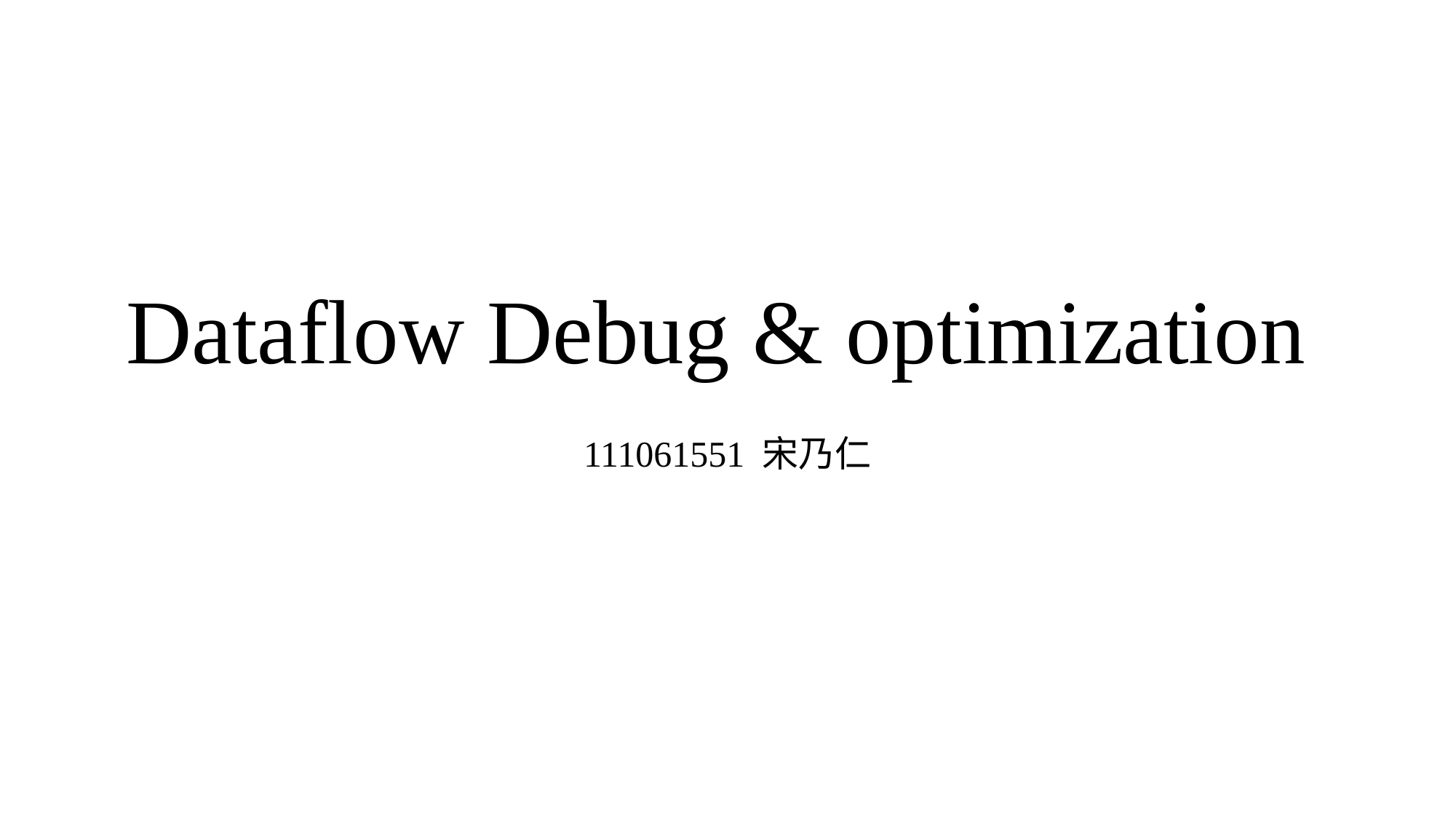

# Dataflow Debug & optimization
111061551 宋乃仁